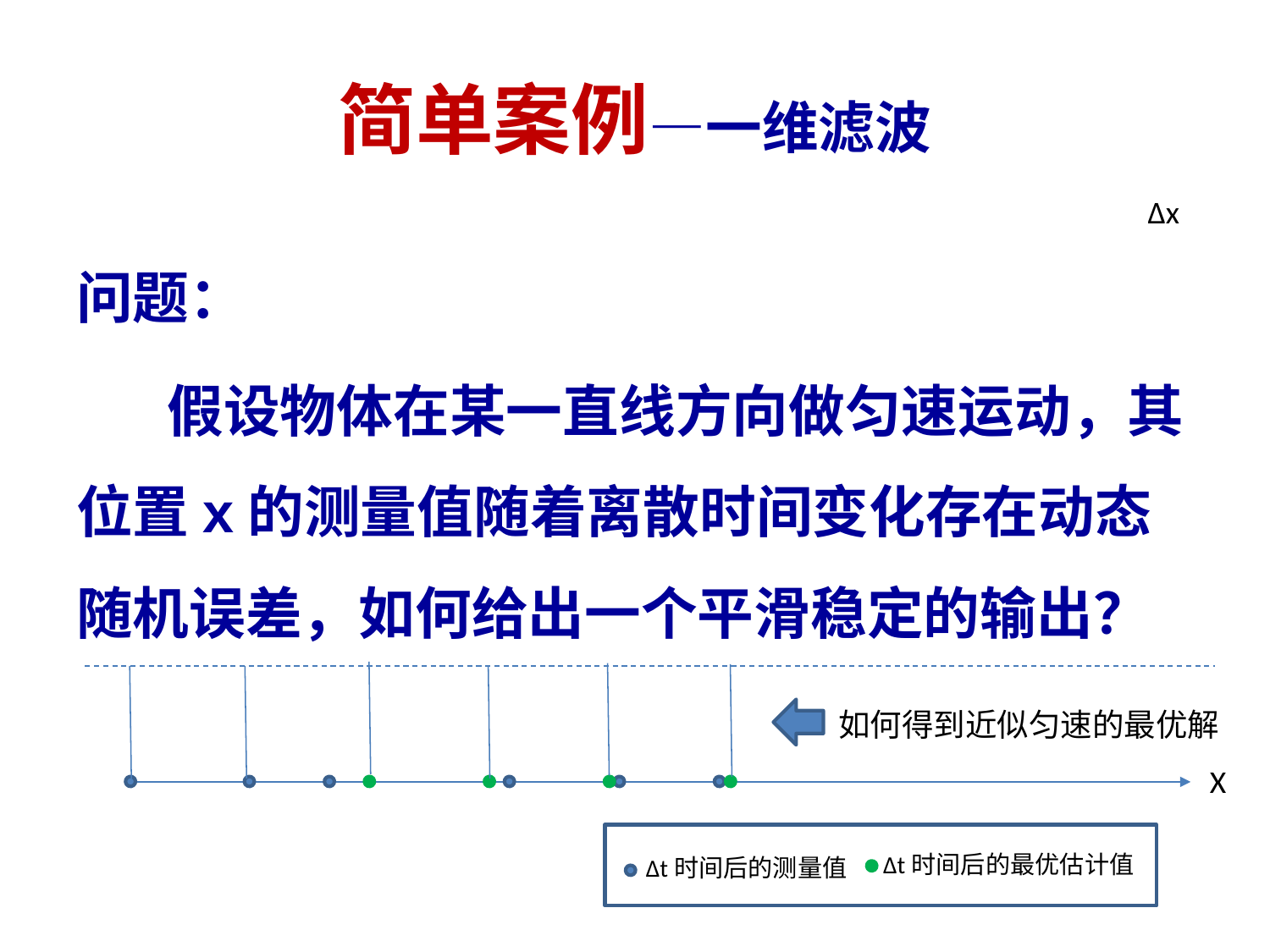

# 简单案例—一维滤波
Δx
问题：
      假设物体在某一直线方向做匀速运动，其位置x的测量值随着离散时间变化存在动态随机误差，如何给出一个平滑稳定的输出？

如何得到近似匀速的最优解

X

Δt时间后的最优估计值
Δt时间后的测量值